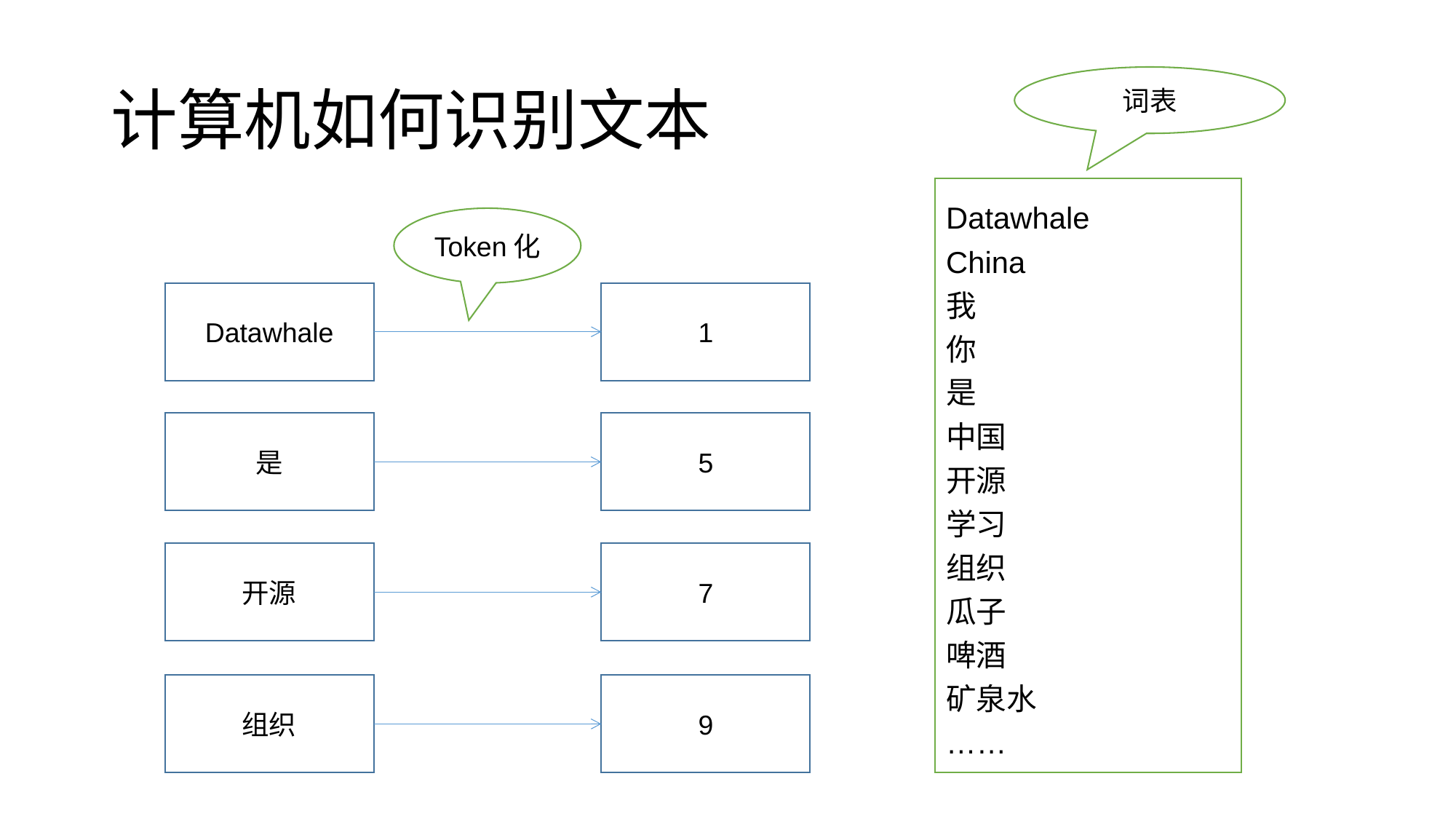

# 计算机如何识别文本
词表
Datawhale
China
我
你
是
中国
开源
学习
组织
瓜子
啤酒
矿泉水
……
Token化
Datawhale
1
是
5
开源
7
组织
9